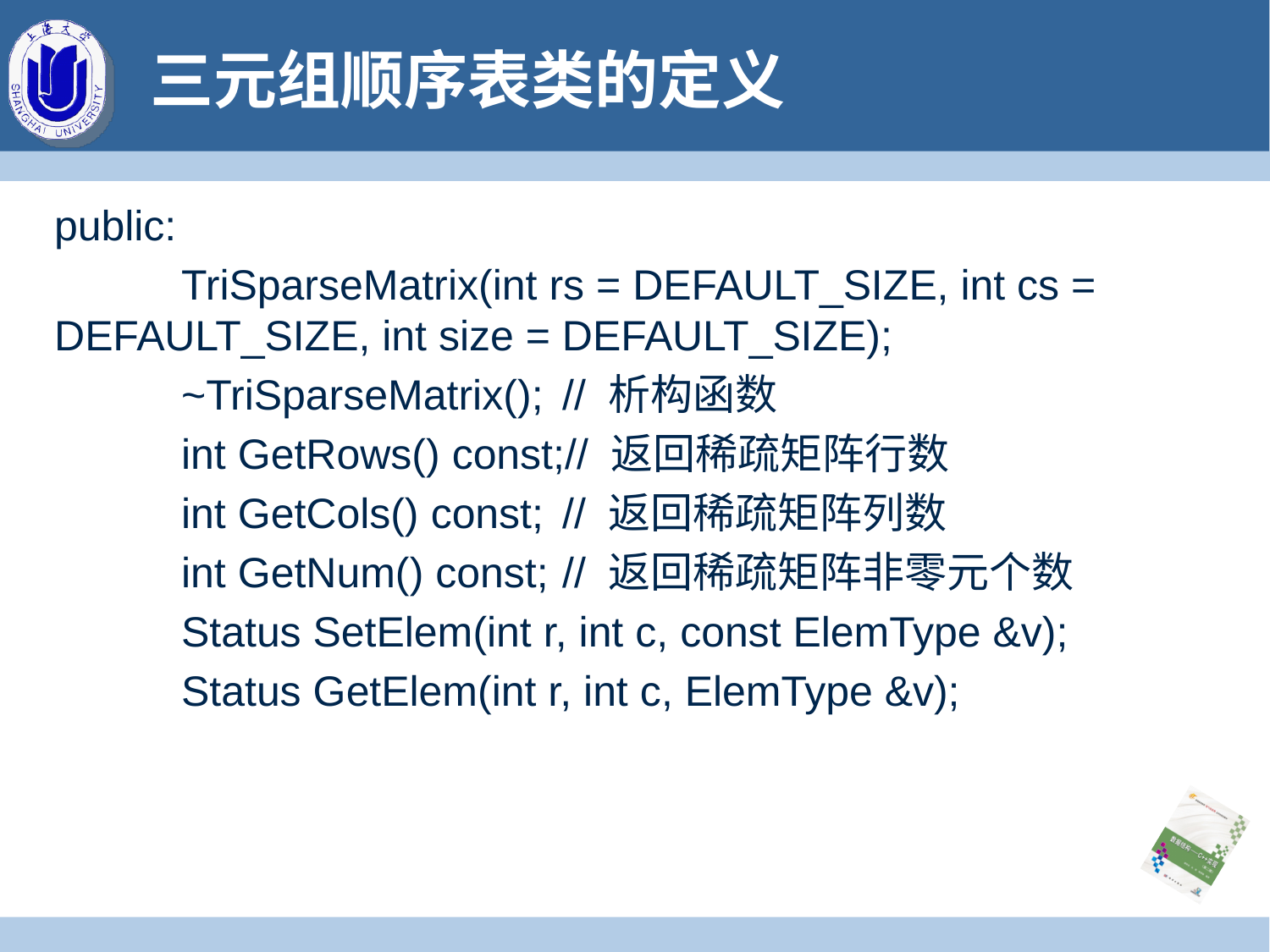

# 三元组顺序表类的定义
public:
	TriSparseMatrix(int rs = DEFAULT_SIZE, int cs = DEFAULT_SIZE, int size = DEFAULT_SIZE);
	~TriSparseMatrix();	// 析构函数
    	int GetRows() const;// 返回稀疏矩阵行数
   	int GetCols() const;	// 返回稀疏矩阵列数
    	int GetNum() const;	// 返回稀疏矩阵非零元个数
	Status SetElem(int r, int c, const ElemType &v);
	Status GetElem(int r, int c, ElemType &v);